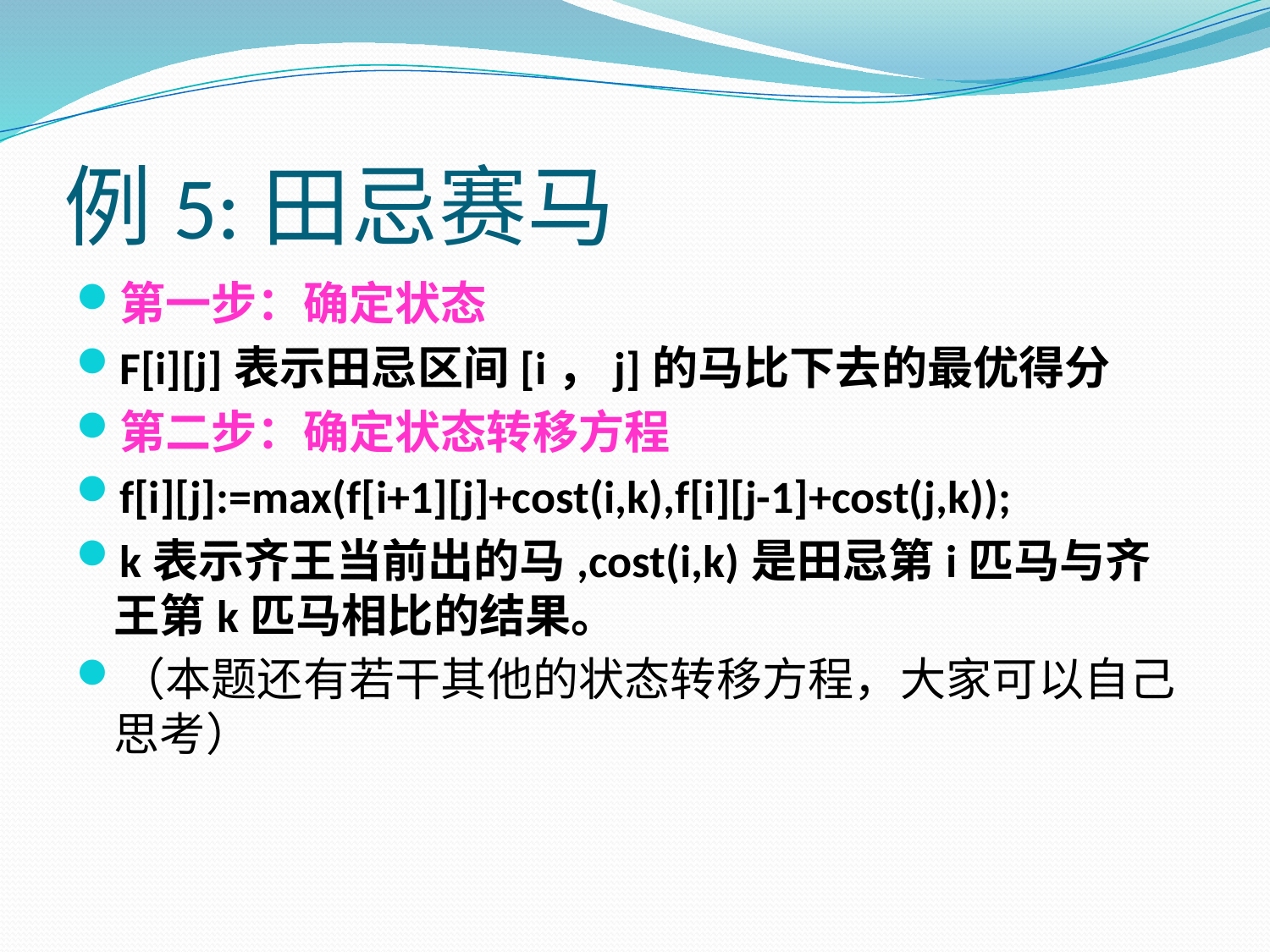

# 例5:田忌赛马
第一步：确定状态
F[i][j]表示田忌区间[i，j]的马比下去的最优得分
第二步：确定状态转移方程
f[i][j]:=max(f[i+1][j]+cost(i,k),f[i][j-1]+cost(j,k));
k表示齐王当前出的马,cost(i,k)是田忌第i匹马与齐王第k匹马相比的结果。
（本题还有若干其他的状态转移方程，大家可以自己思考）